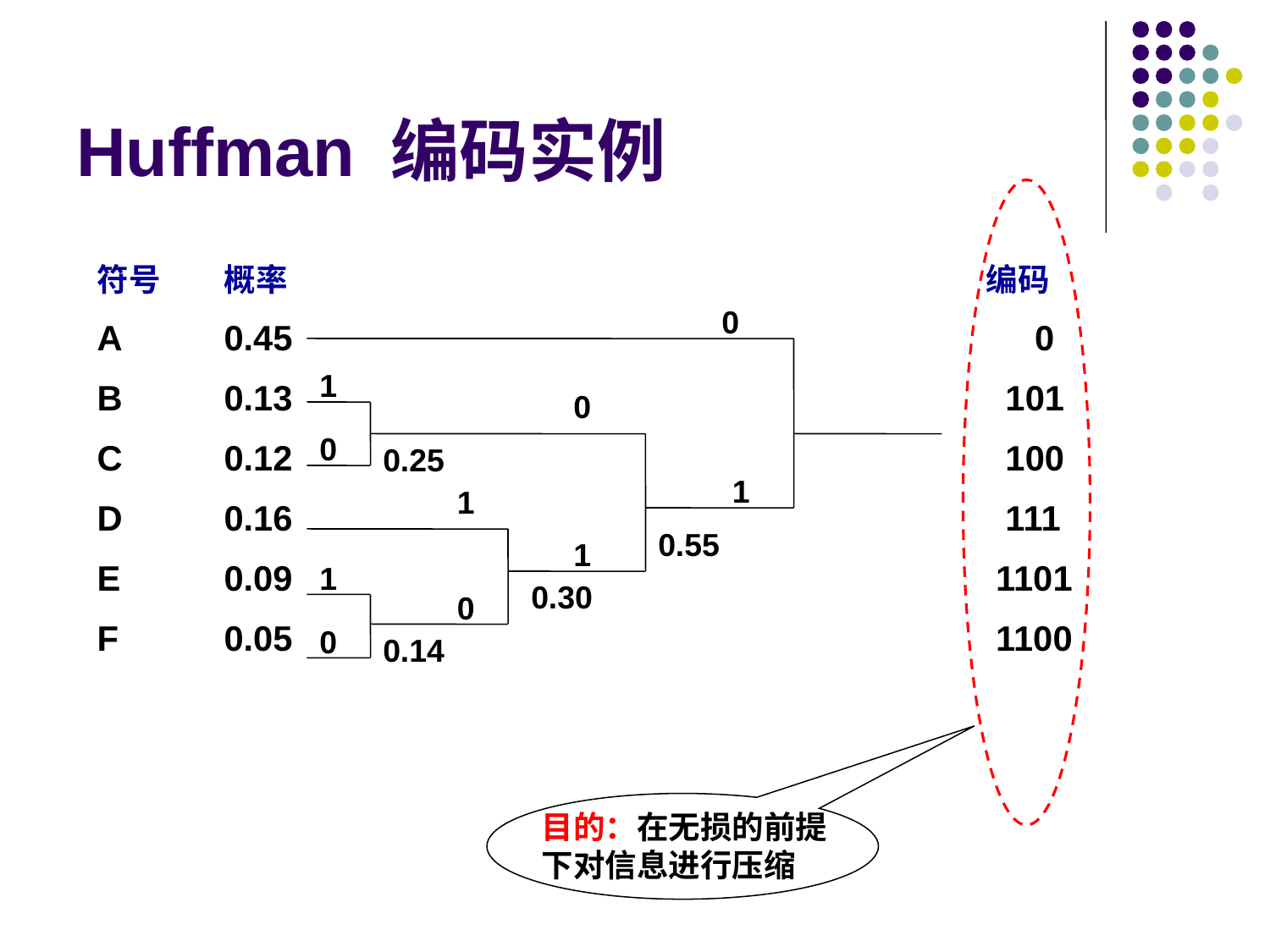

# Huffman 编码实例

目的：在无损的前提下对信息进行压缩
符号	概率						编码
A	0.45						     0
B	0.13						  101
C	0.12						  100
D	0.16						  111
E	0.09						 1101
F	0.05						 1100
0

1

1

0
0.25
0

0.55
1

1

0.30
0
1

0
0.14